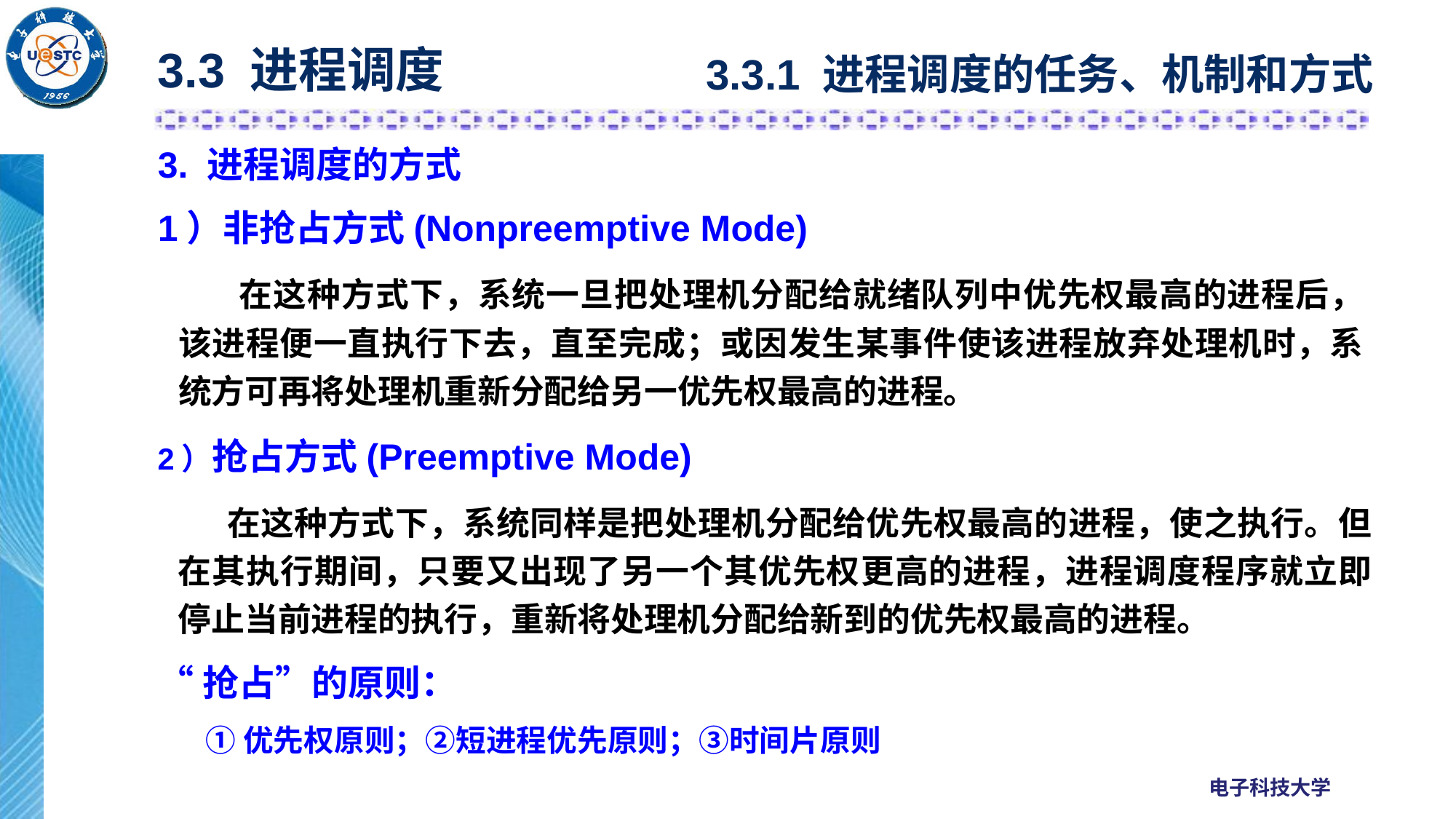

3.3 进程调度
3.3.1 进程调度的任务、机制和方式
# 3. 进程调度的方式
1）非抢占方式(Nonpreemptive Mode)
        在这种方式下，系统一旦把处理机分配给就绪队列中优先权最高的进程后，该进程便一直执行下去，直至完成；或因发生某事件使该进程放弃处理机时，系统方可再将处理机重新分配给另一优先权最高的进程。
2）抢占方式(Preemptive Mode)
       在这种方式下，系统同样是把处理机分配给优先权最高的进程，使之执行。但在其执行期间，只要又出现了另一个其优先权更高的进程，进程调度程序就立即停止当前进程的执行，重新将处理机分配给新到的优先权最高的进程。
“抢占”的原则：
①优先权原则；②短进程优先原则；③时间片原则